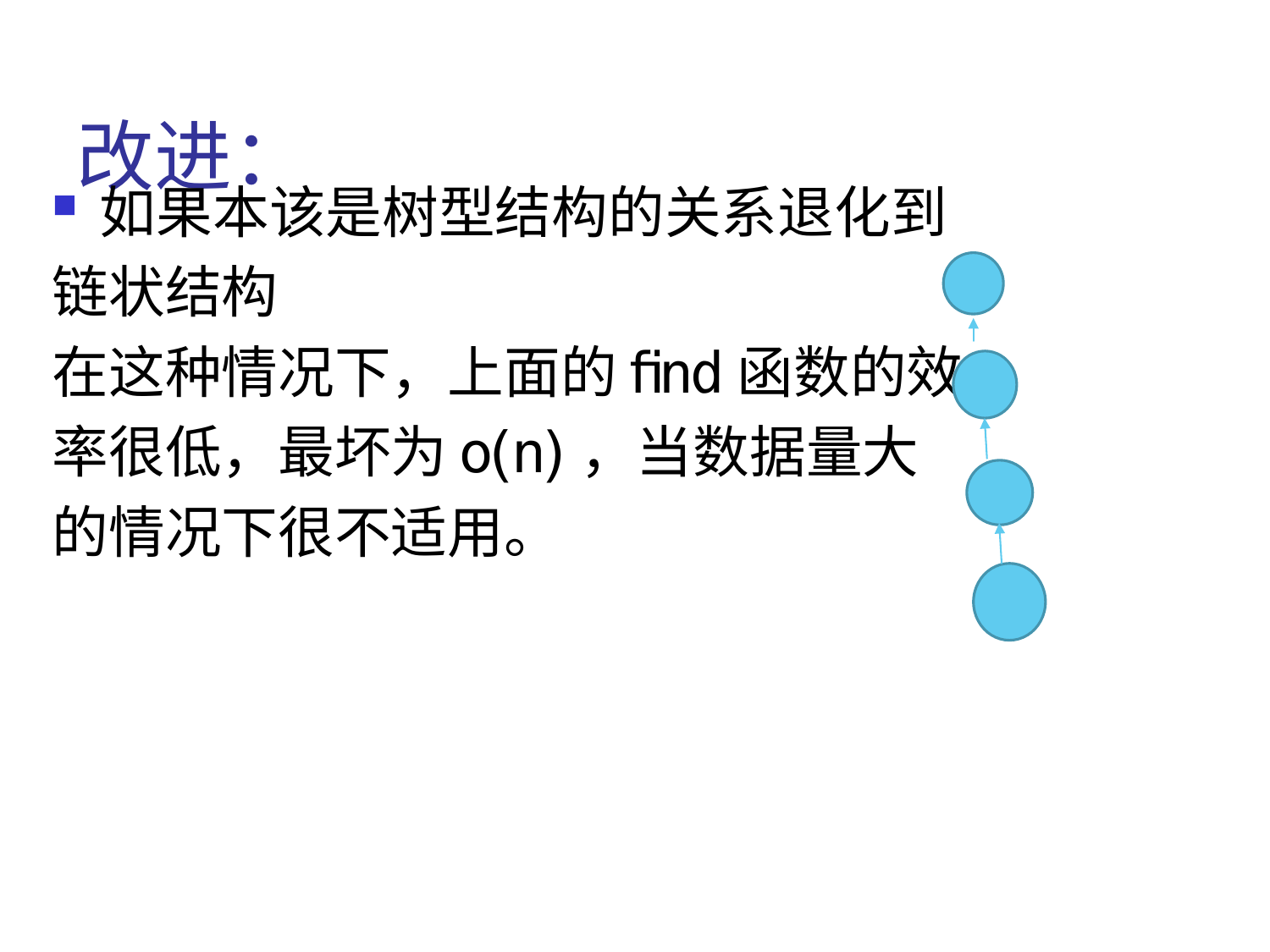

# 改进：
如果本该是树型结构的关系退化到
链状结构
在这种情况下，上面的find函数的效
率很低，最坏为o(n)，当数据量大
的情况下很不适用。